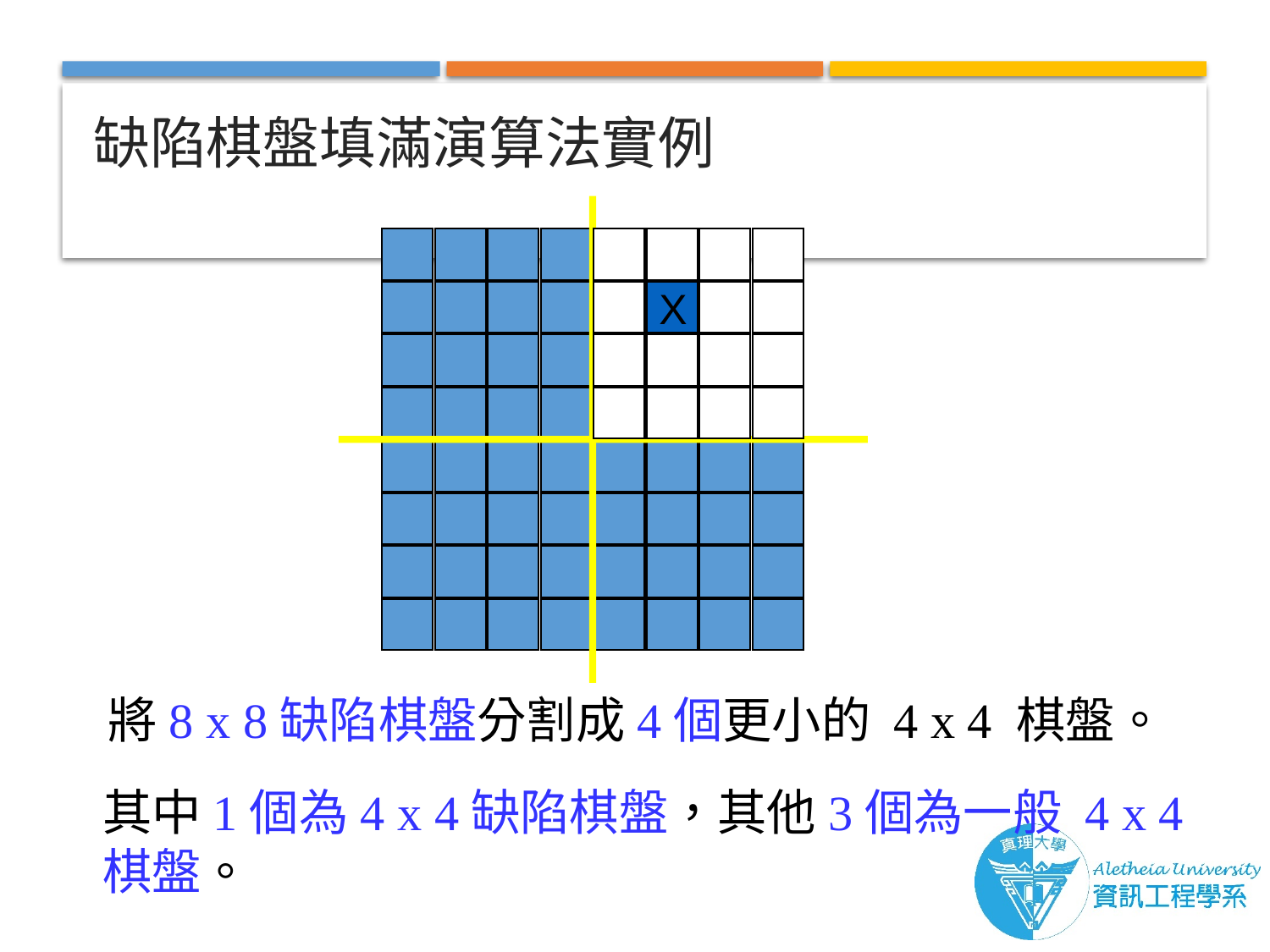

# 缺陷棋盤填滿演算法實例

X

將8 x 8缺陷棋盤分割成4個更小的 4 x 4 棋盤。
其中1個為4 x 4缺陷棋盤，其他3個為一般 4 x 4 棋盤。